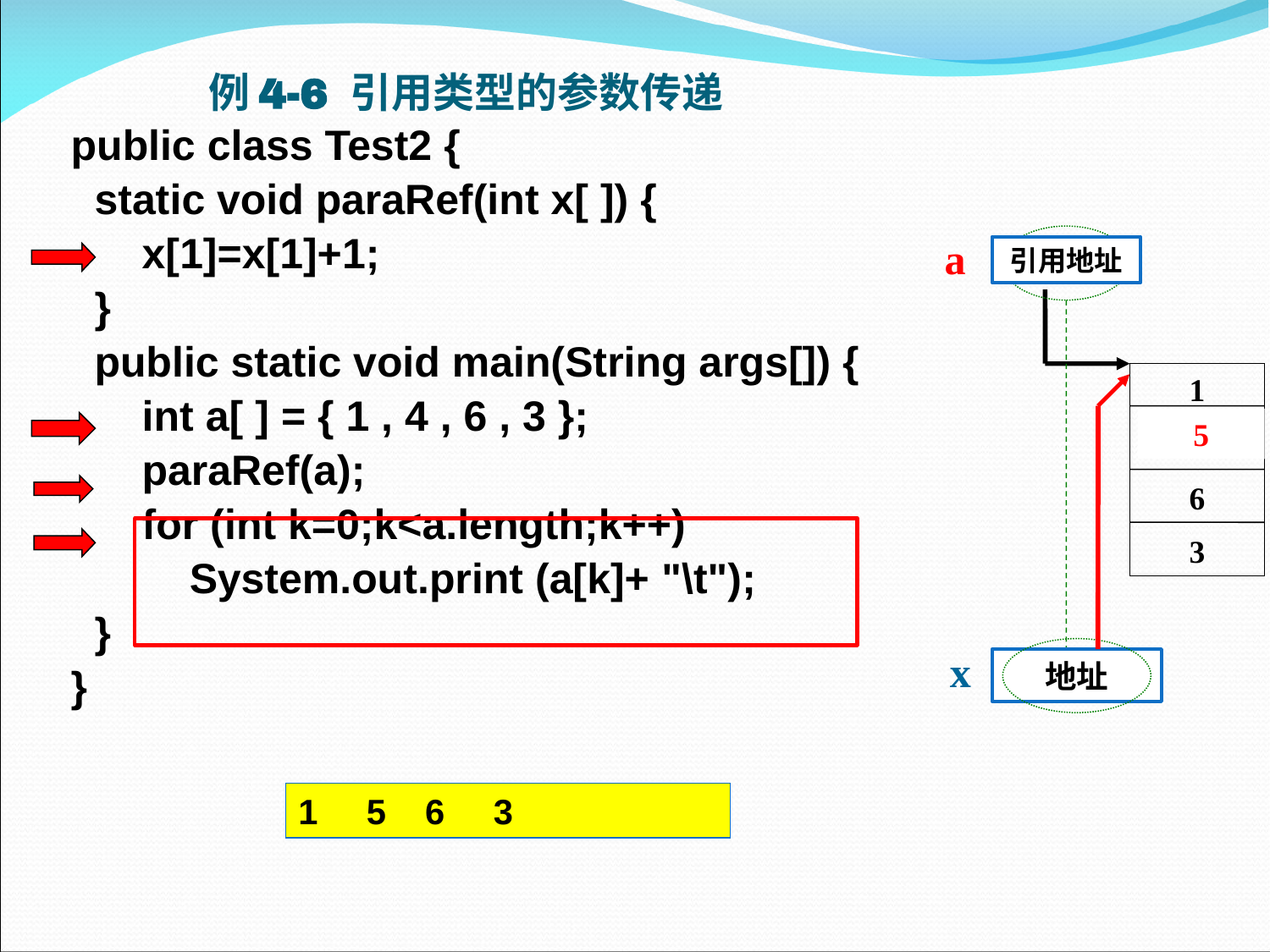

# 例4-6 引用类型的参数传递
public class Test2 {
  static void paraRef(int x[ ]) {
      x[1]=x[1]+1;
  }
  public static void main(String args[]) {
      int a[ ] = { 1 , 4 , 6 , 3 };
      paraRef(a);
      for (int k=0;k<a.length;k++)
          System.out.print (a[k]+ "\t");
  }
}

x

地址

a
引用地址

1
4
6
3

5

1     5    6     3